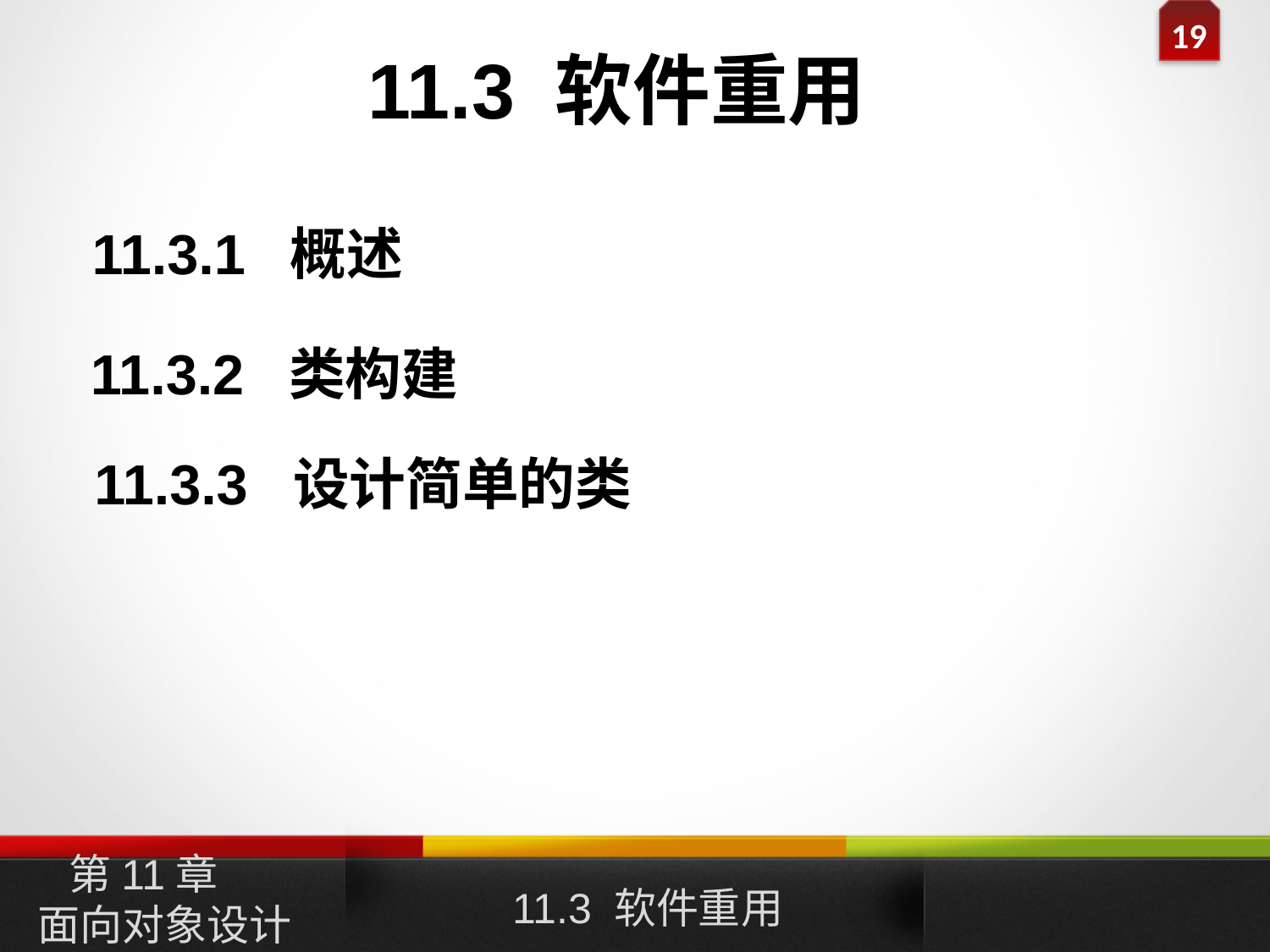

# 11.3 软件重用
11.3.1  概述
11.3.2  类构建
11.3.3  设计简单的类
11.3 软件重用